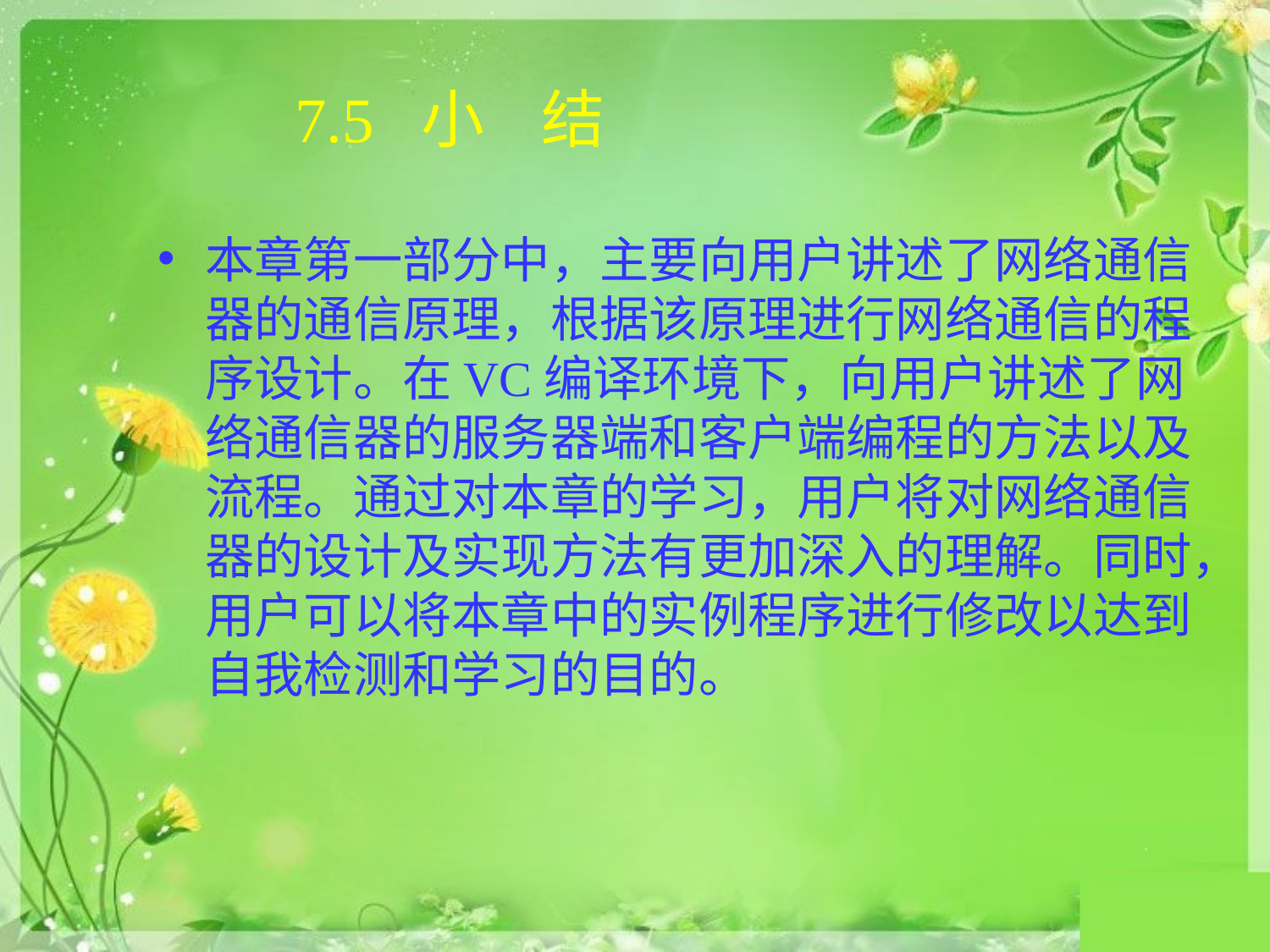

# 7.5  小    结
本章第一部分中，主要向用户讲述了网络通信器的通信原理，根据该原理进行网络通信的程序设计。在VC编译环境下，向用户讲述了网络通信器的服务器端和客户端编程的方法以及流程。通过对本章的学习，用户将对网络通信器的设计及实现方法有更加深入的理解。同时，用户可以将本章中的实例程序进行修改以达到自我检测和学习的目的。